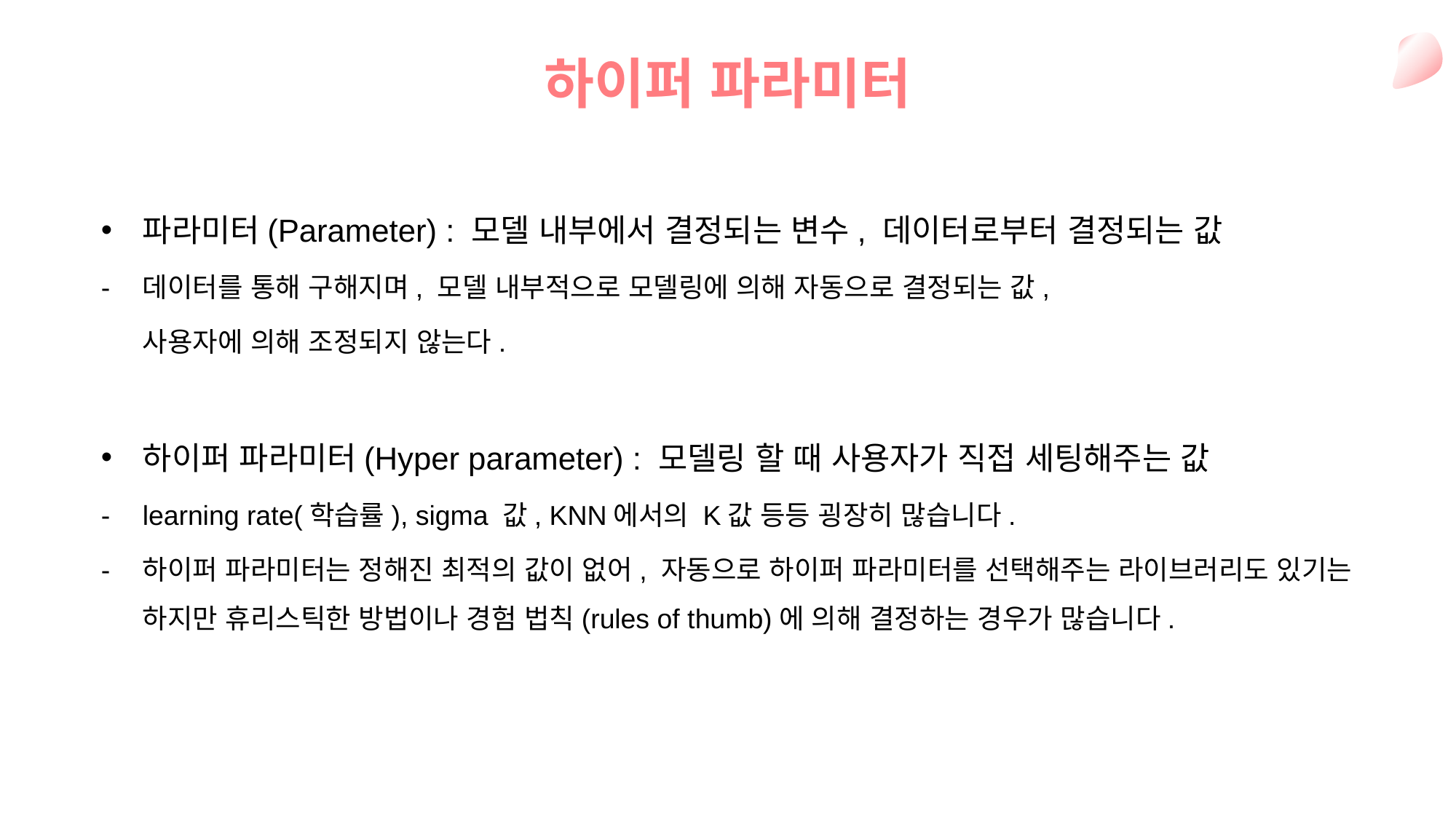

하이퍼 파라미터
파라미터(Parameter) : 모델 내부에서 결정되는 변수, 데이터로부터 결정되는 값
- 	데이터를 통해 구해지며, 모델 내부적으로 모델링에 의해 자동으로 결정되는 값,
	사용자에 의해 조정되지 않는다.

하이퍼 파라미터(Hyper parameter) : 모델링 할 때 사용자가 직접 세팅해주는 값
-	learning rate(학습률), sigma 값, KNN에서의 K값 등등 굉장히 많습니다.
-	하이퍼 파라미터는 정해진 최적의 값이 없어, 자동으로 하이퍼 파라미터를 선택해주는 라이브러리도 있기는 하지만 휴리스틱한 방법이나 경험 법칙(rules of thumb)에 의해 결정하는 경우가 많습니다.